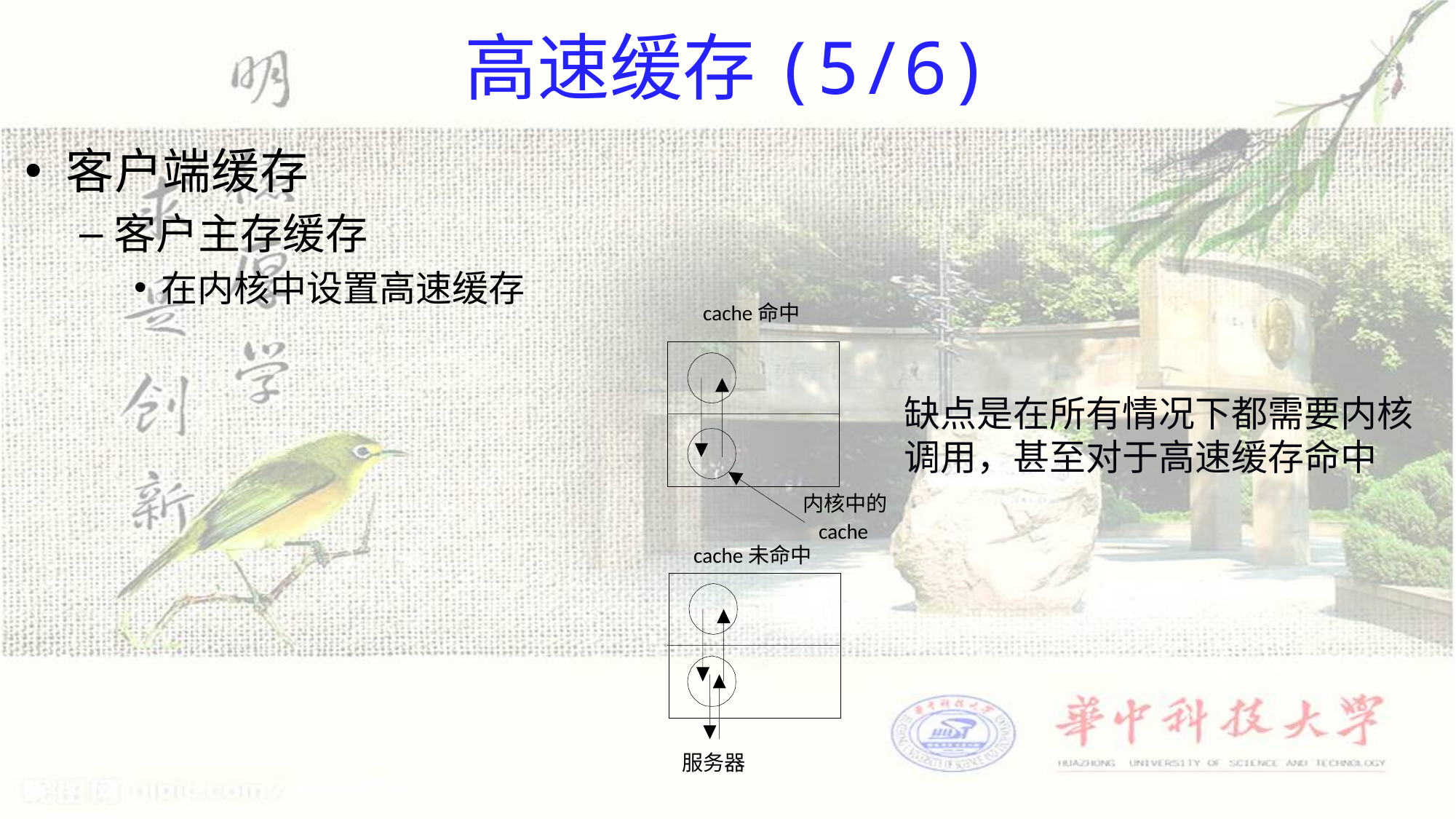

# 高速缓存(5/6)
客户端缓存
客户主存缓存
在内核中设置高速缓存
cache命中

内核中的
cache
cache未命中

服务器

缺点是在所有情况下都需要内核调用，甚至对于高速缓存命中